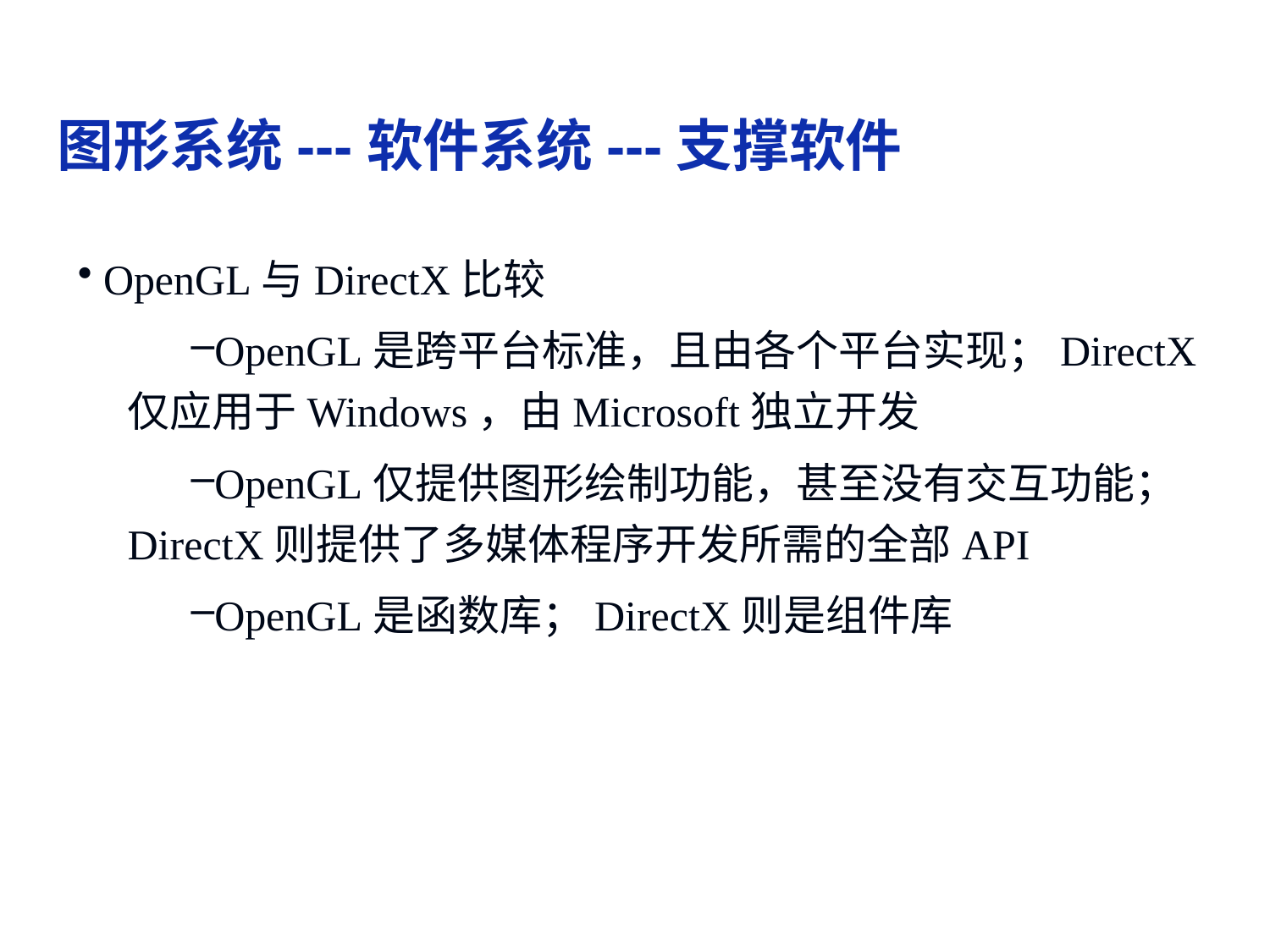

图形系统---软件系统---支撑软件
# OpenGL与DirectX比较
OpenGL是跨平台标准，且由各个平台实现；DirectX仅应用于Windows，由Microsoft独立开发
OpenGL仅提供图形绘制功能，甚至没有交互功能；DirectX则提供了多媒体程序开发所需的全部API
OpenGL是函数库；DirectX则是组件库